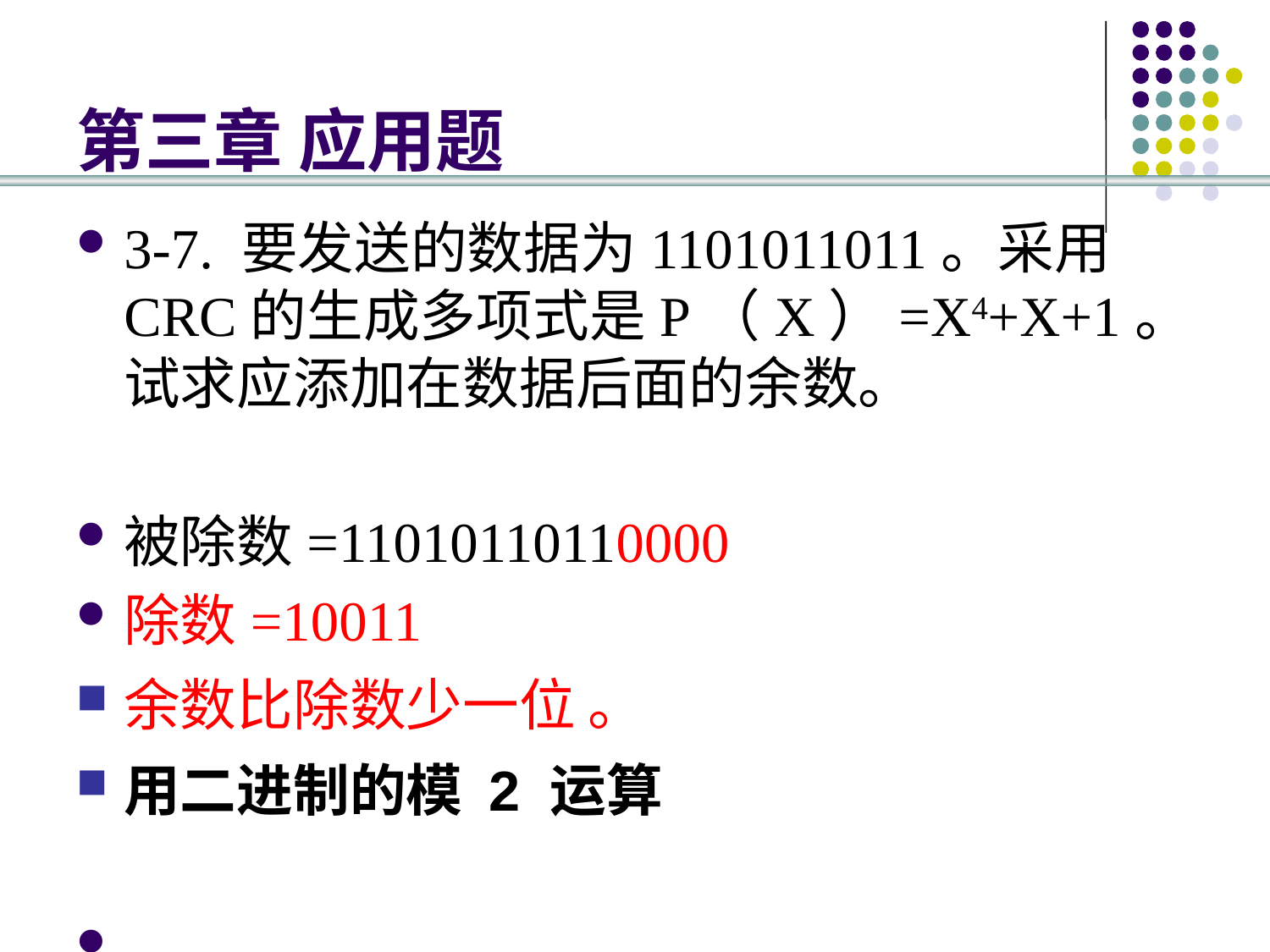

# 第三章 应用题
3-7. 要发送的数据为1101011011。采用CRC的生成多项式是P（X）=X4+X+1。试求应添加在数据后面的余数。

被除数=11010110110000
除数=10011
余数比除数少一位 。
用二进制的模 2 运算